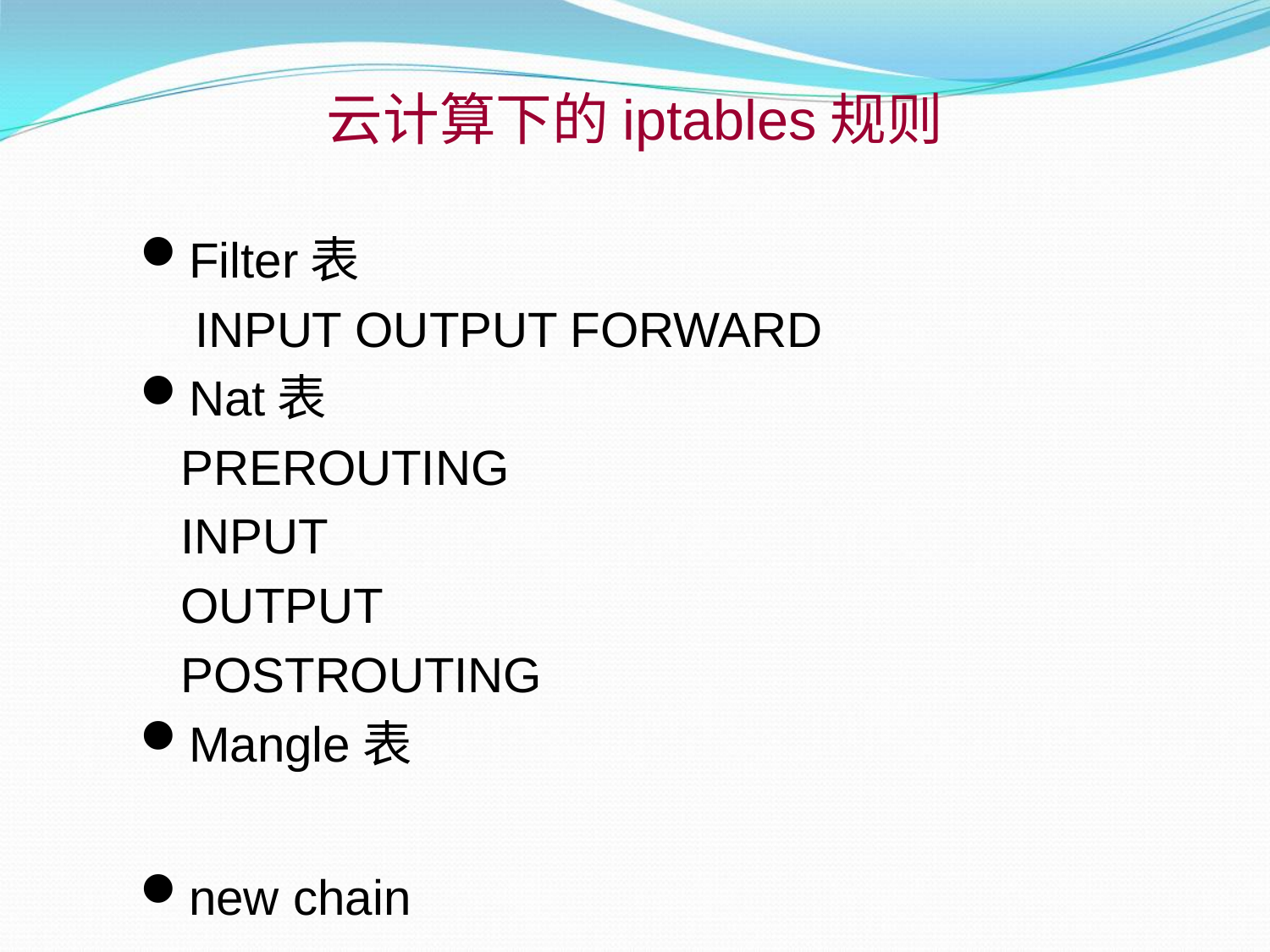

# 云计算下的iptables规则
Filter表
    INPUT OUTPUT FORWARD
Nat表
   PREROUTING
   INPUT
   OUTPUT
   POSTROUTING
Mangle表

new chain